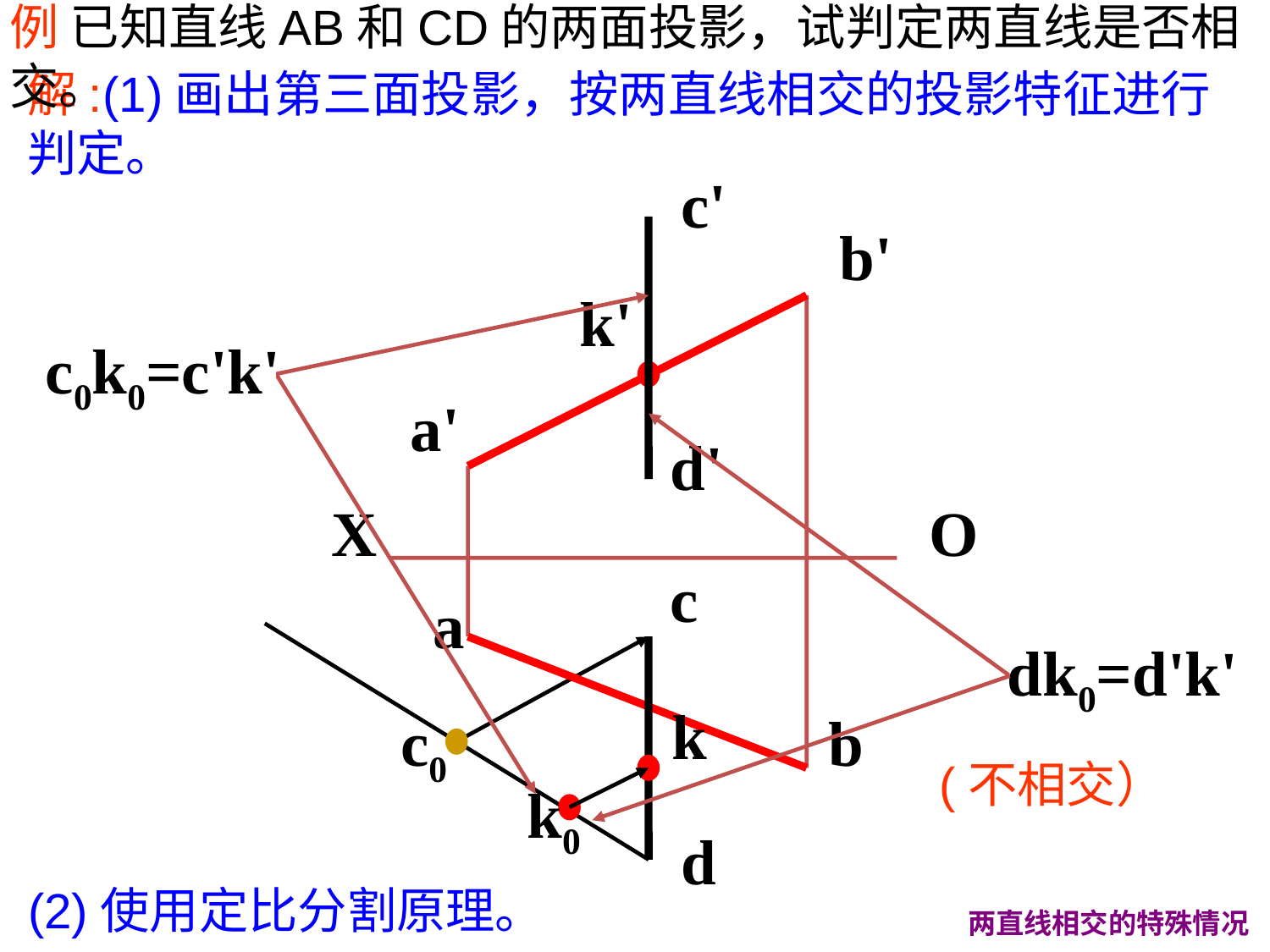

例 已知直线AB和CD的两面投影，试判定两直线是否相交。
c'
b'
a'
d'
X
O
c
a
b
d

解:(1)画出第三面投影，按两直线相交的投影特征进行判定。
k'

c0k0=c'k'

dk0=d'k'

k

c0

(不相交）

k0

 (2)使用定比分割原理。
两直线相交的特殊情况